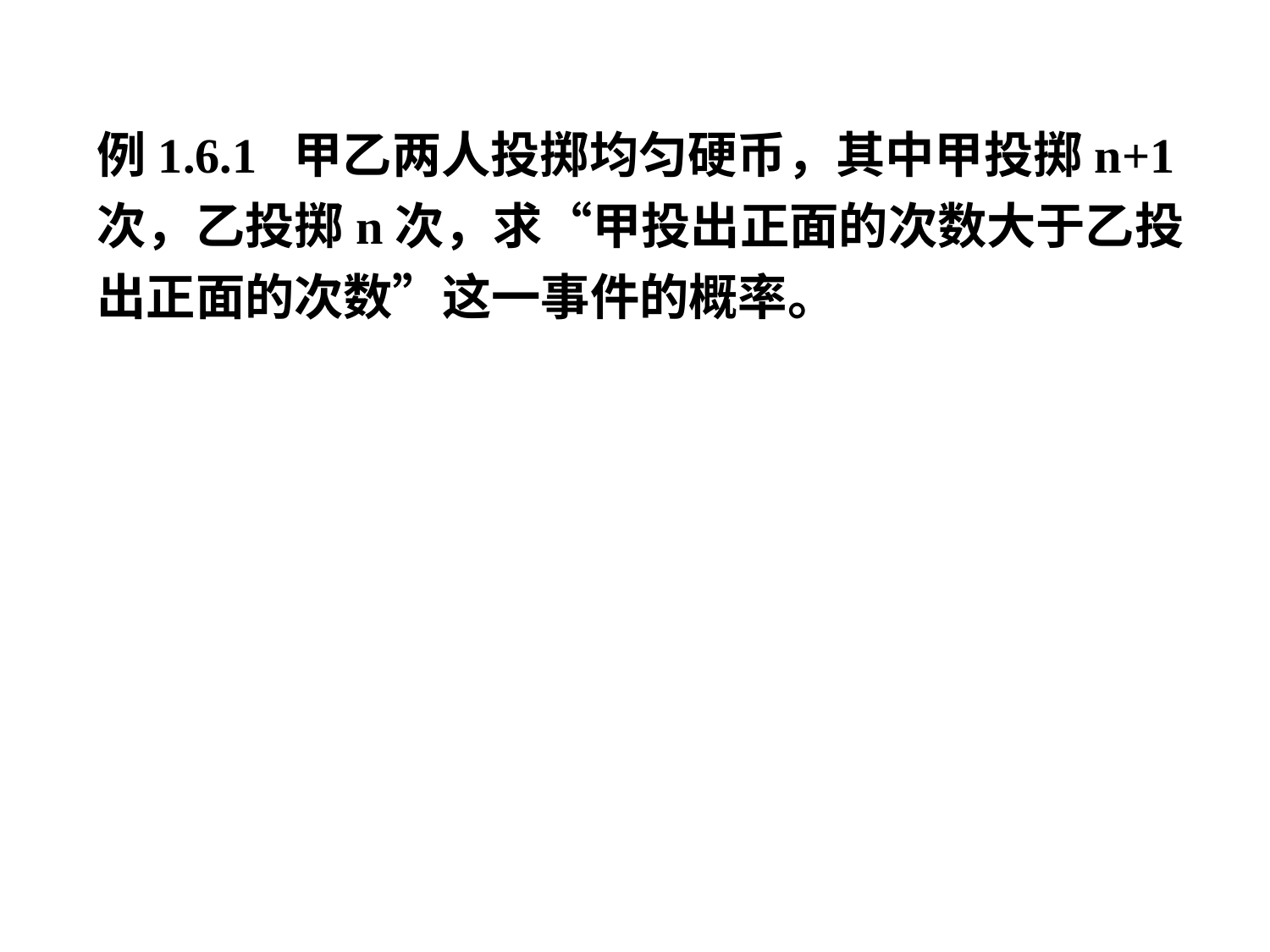

例1.6.1  甲乙两人投掷均匀硬币，其中甲投掷n+1次，乙投掷n次，求“甲投出正面的次数大于乙投出正面的次数”这一事件的概率。